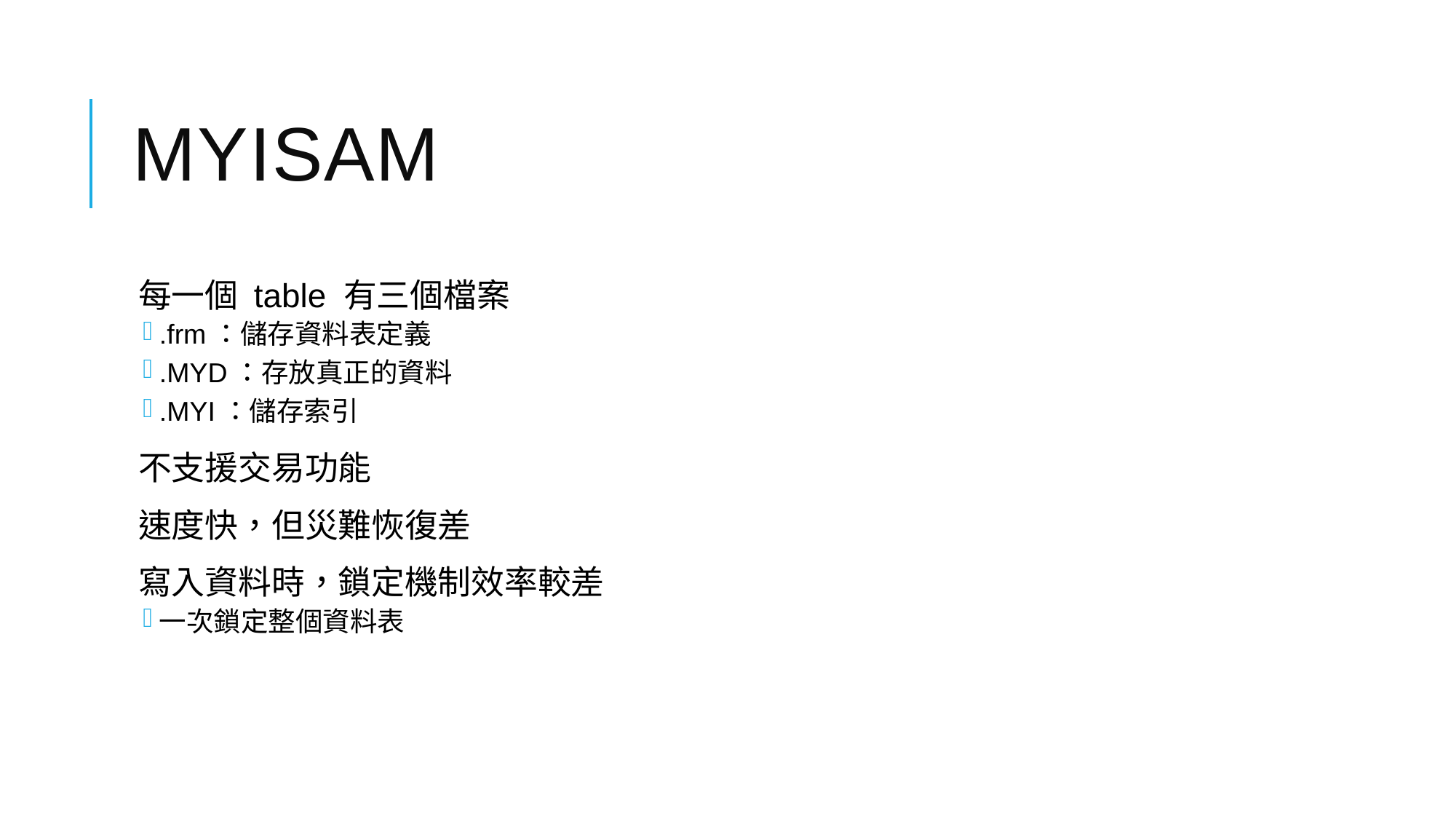

# MyISAM
每一個 table 有三個檔案
.frm：儲存資料表定義
.MYD：存放真正的資料
.MYI：儲存索引
不支援交易功能
速度快，但災難恢復差
寫入資料時，鎖定機制效率較差
一次鎖定整個資料表